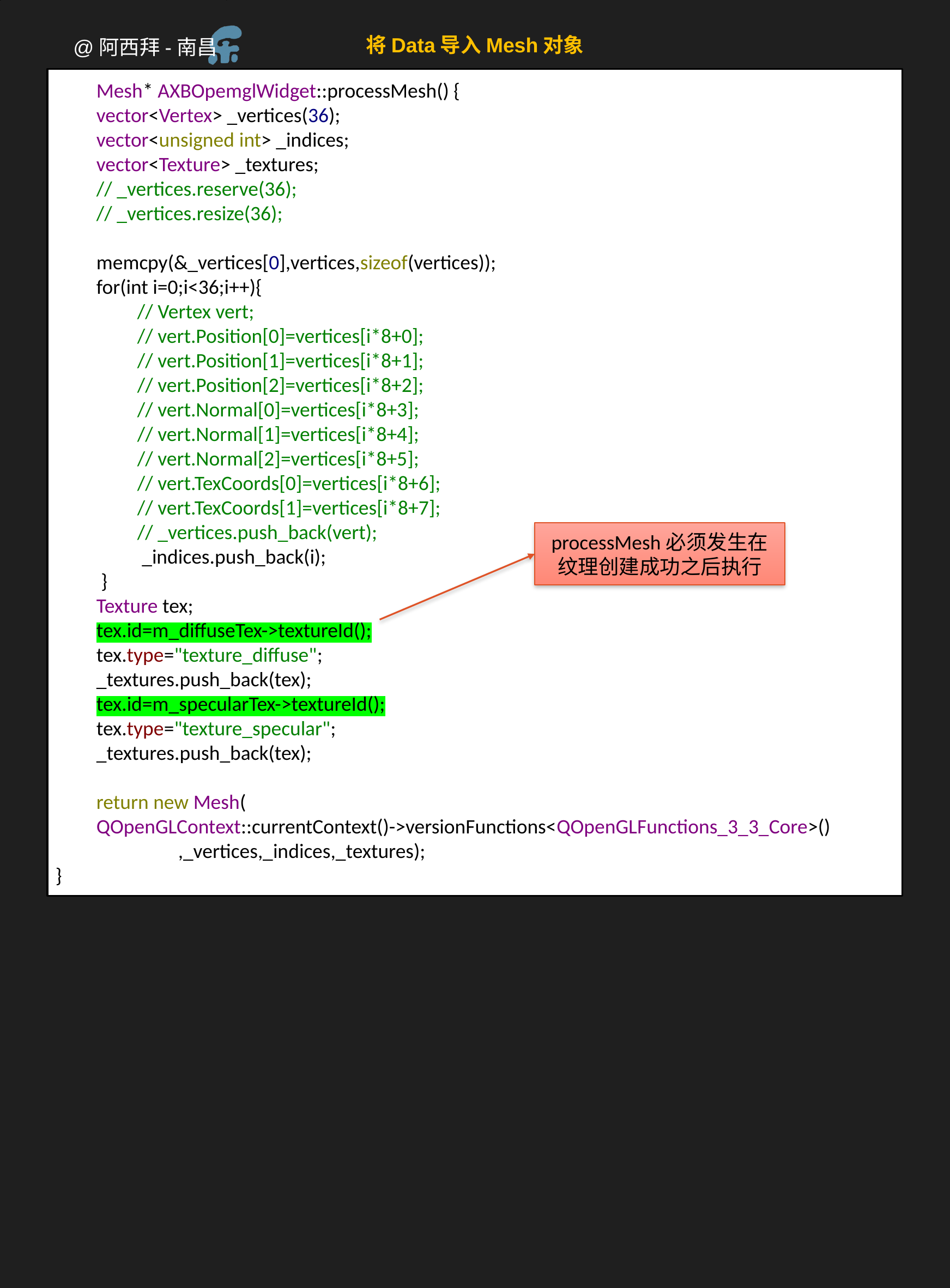

将Data导入Mesh对象
Mesh* AXBOpemglWidget::processMesh() {
vector<Vertex> _vertices(36);
vector<unsigned int> _indices;
vector<Texture> _textures;
// _vertices.reserve(36);
// _vertices.resize(36);
memcpy(&_vertices[0],vertices,sizeof(vertices));
for(int i=0;i<36;i++){
// Vertex vert;
// vert.Position[0]=vertices[i*8+0];
// vert.Position[1]=vertices[i*8+1];
// vert.Position[2]=vertices[i*8+2];
// vert.Normal[0]=vertices[i*8+3];
// vert.Normal[1]=vertices[i*8+4];
// vert.Normal[2]=vertices[i*8+5];
// vert.TexCoords[0]=vertices[i*8+6];
// vert.TexCoords[1]=vertices[i*8+7];
// _vertices.push_back(vert);
 _indices.push_back(i);
 }
Texture tex;
tex.id=m_diffuseTex->textureId();
tex.type="texture_diffuse";
_textures.push_back(tex);
tex.id=m_specularTex->textureId();
tex.type="texture_specular";
_textures.push_back(tex);
return new Mesh(
QOpenGLContext::currentContext()->versionFunctions<QOpenGLFunctions_3_3_Core>()
	,_vertices,_indices,_textures);
}
processMesh必须发生在纹理创建成功之后执行